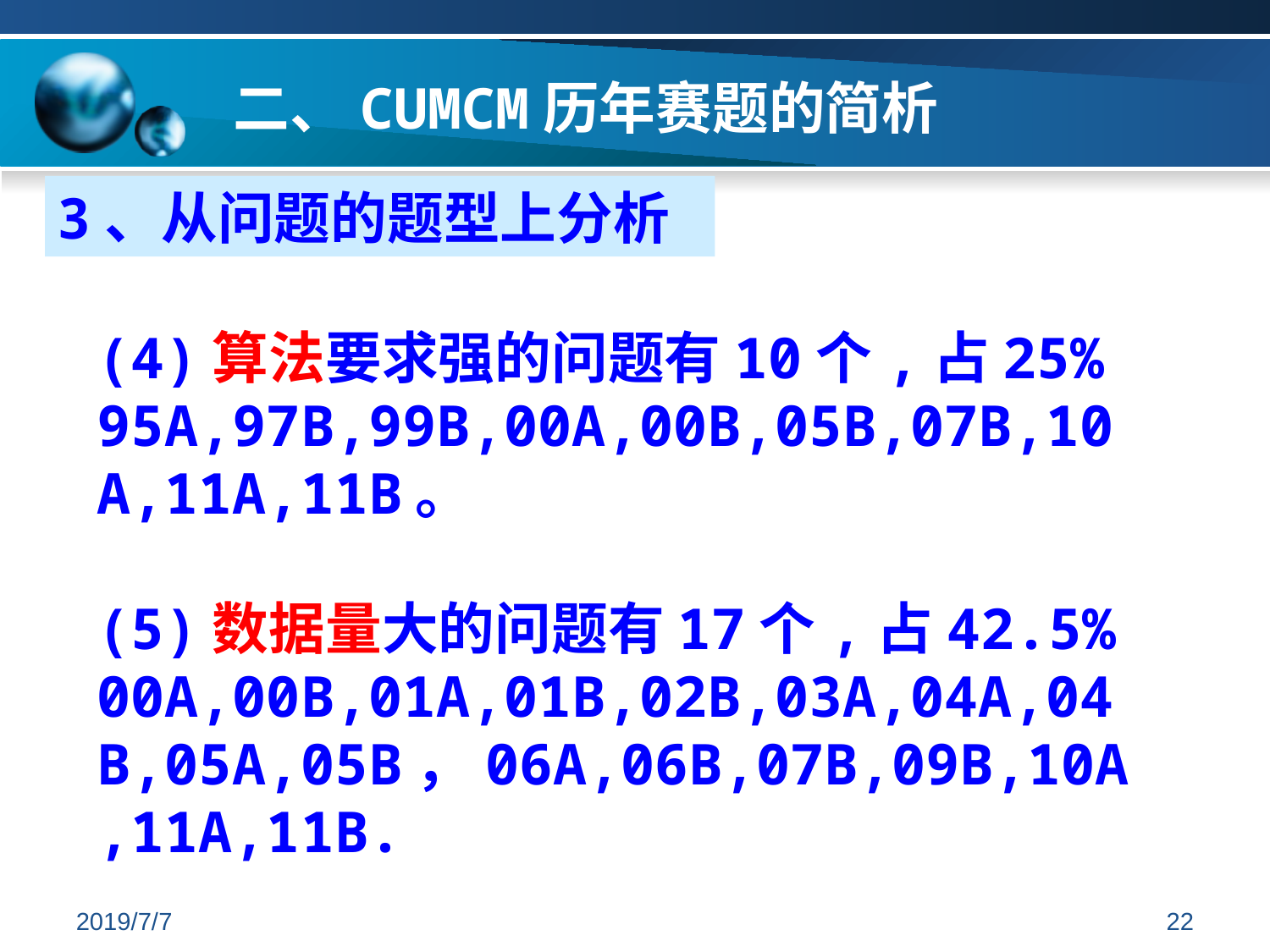

二、CUMCM历年赛题的简析
3、从问题的题型上分析
(4)算法要求强的问题有10个,占25% 95A,97B,99B,00A,00B,05B,07B,10A,11A,11B。

(5)数据量大的问题有17个,占42.5%
00A,00B,01A,01B,02B,03A,04A,04B,05A,05B，06A,06B,07B,09B,10A,11A,11B.
2019/7/7
22